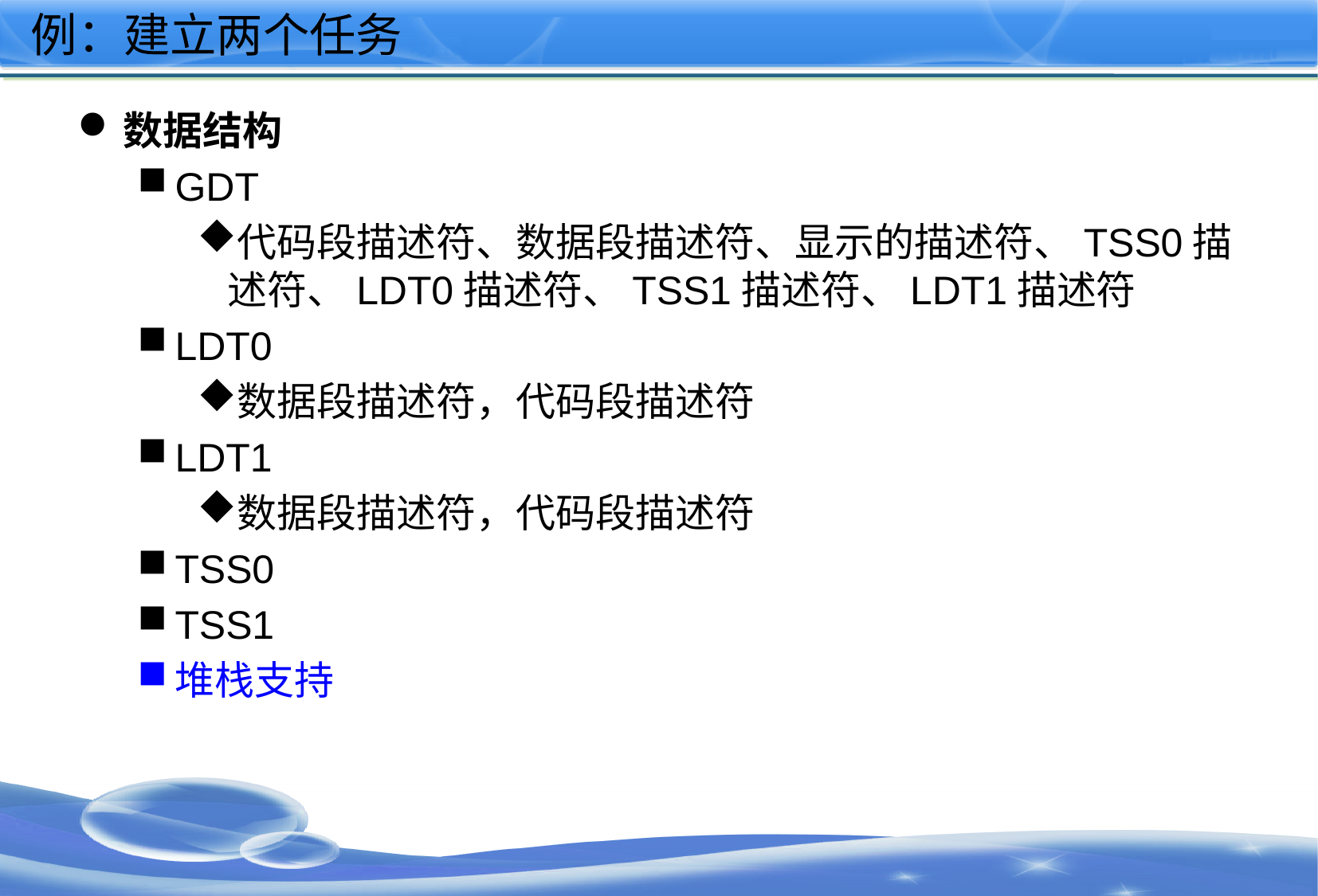

# 例：建立两个任务
数据结构
GDT
代码段描述符、数据段描述符、显示的描述符、TSS0描述符、LDT0描述符、TSS1描述符、LDT1描述符
LDT0
数据段描述符，代码段描述符
LDT1
数据段描述符，代码段描述符
TSS0
TSS1
堆栈支持